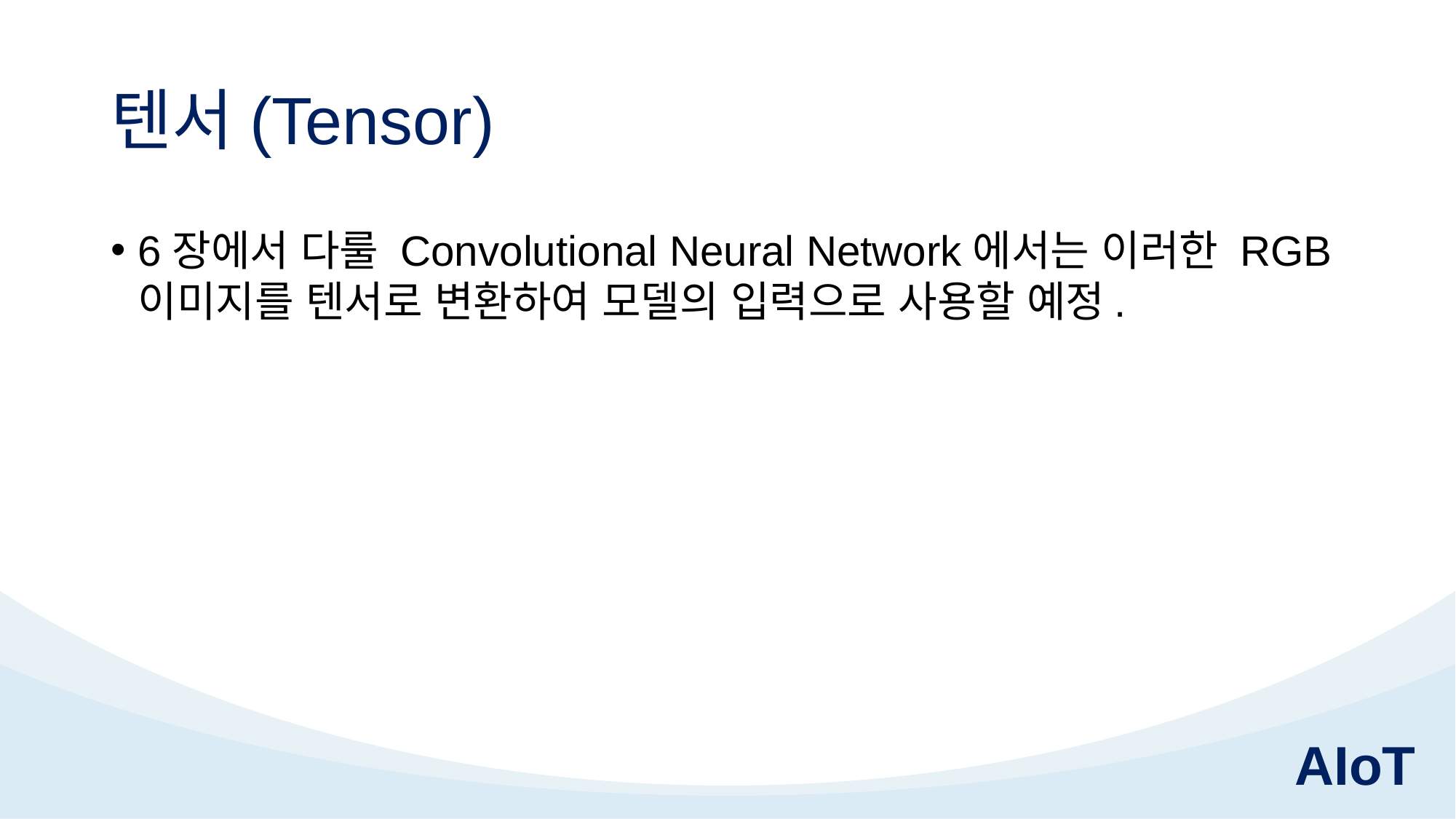

# 텐서(Tensor)
6장에서 다룰 Convolutional Neural Network에서는 이러한 RGB 이미지를 텐서로 변환하여 모델의 입력으로 사용할 예정.